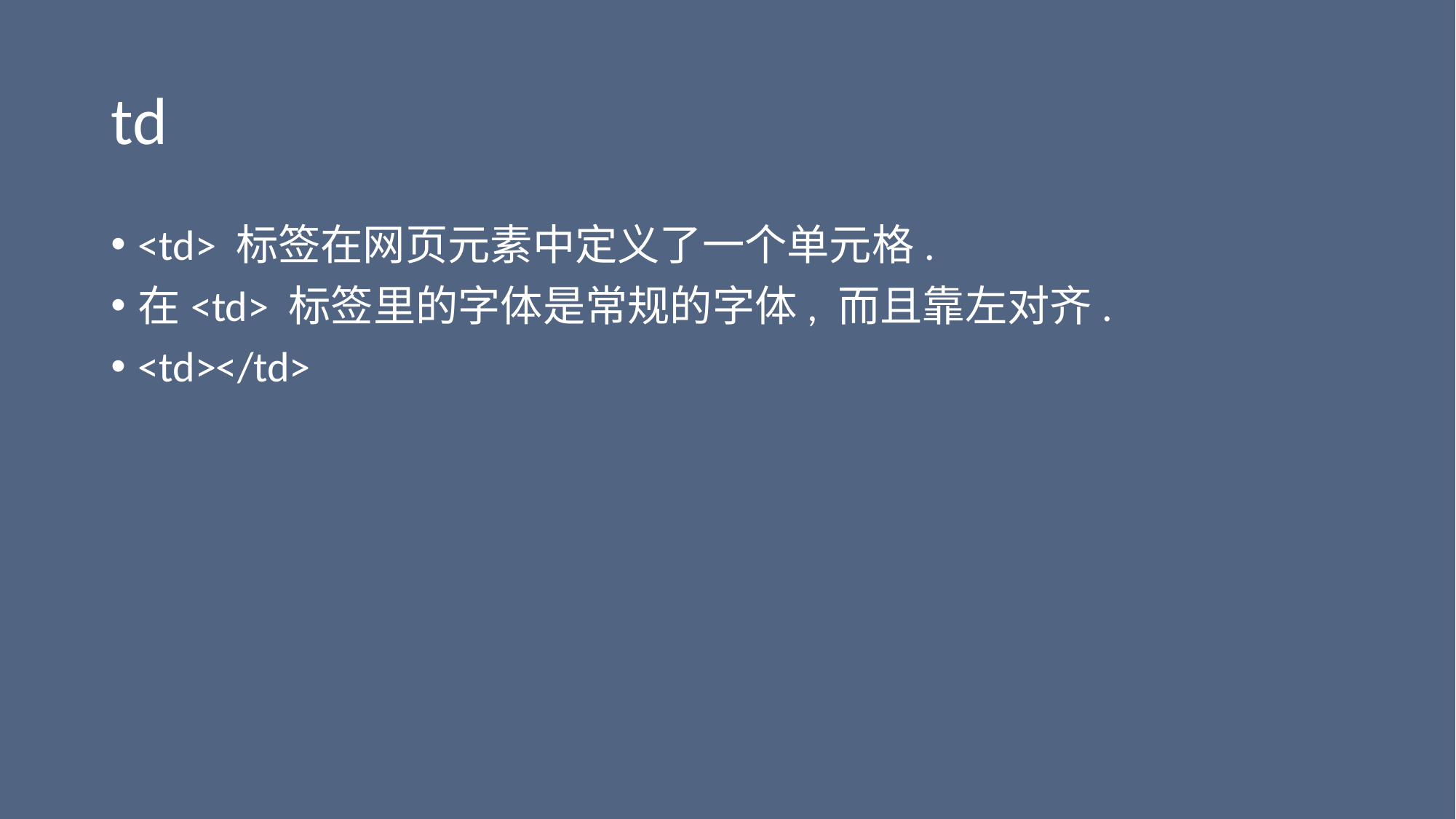

# td
<td> 标签在网页元素中定义了一个单元格.
在<td> 标签里的字体是常规的字体, 而且靠左对齐.
<td></td>